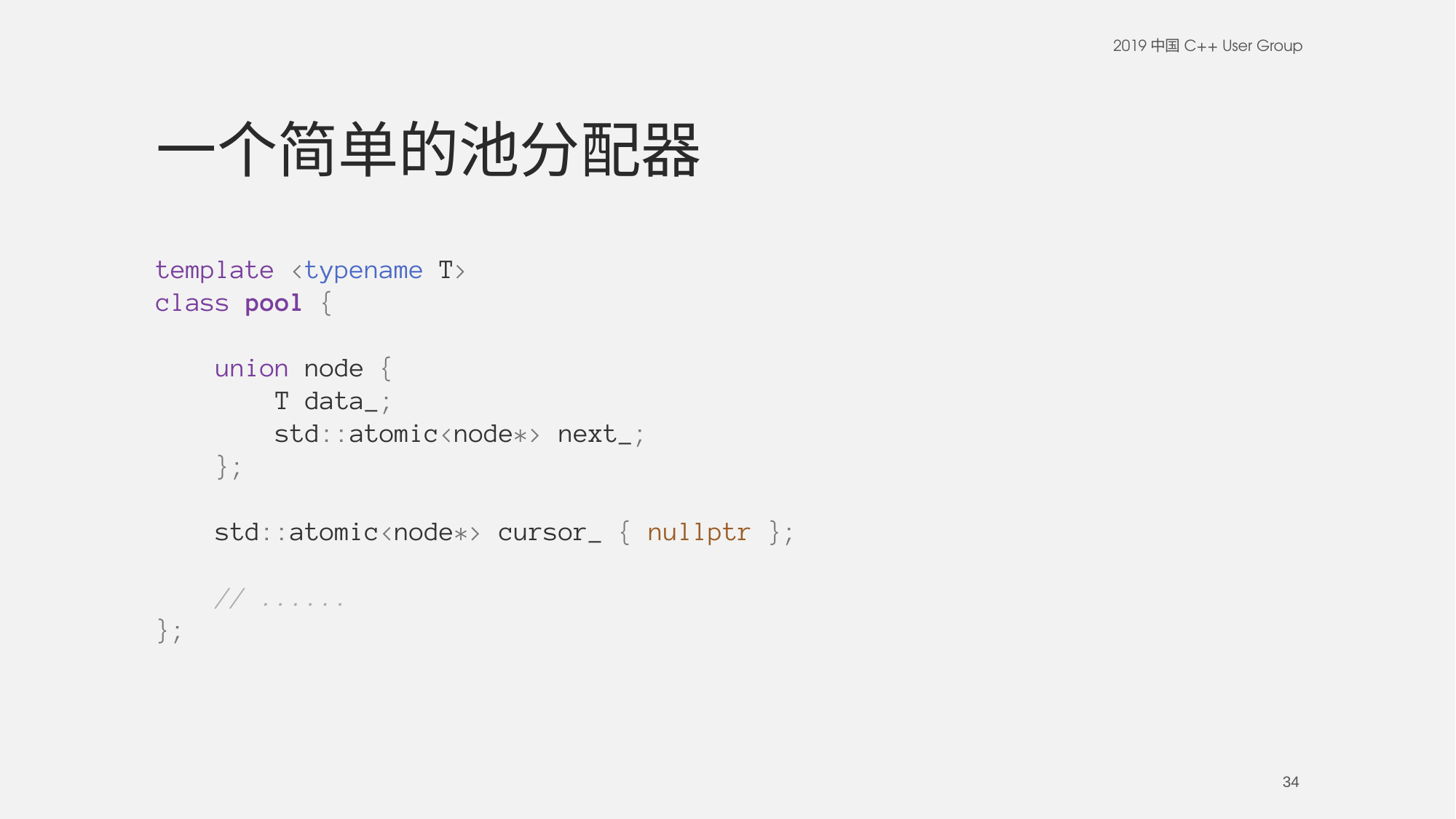

# 一个简单的池分配器
template <typename T>
class pool {

    union node {
        T data_;
        std::atomic<node*> next_;
    };

    std::atomic<node*> cursor_ { nullptr };

    // ......
};
34